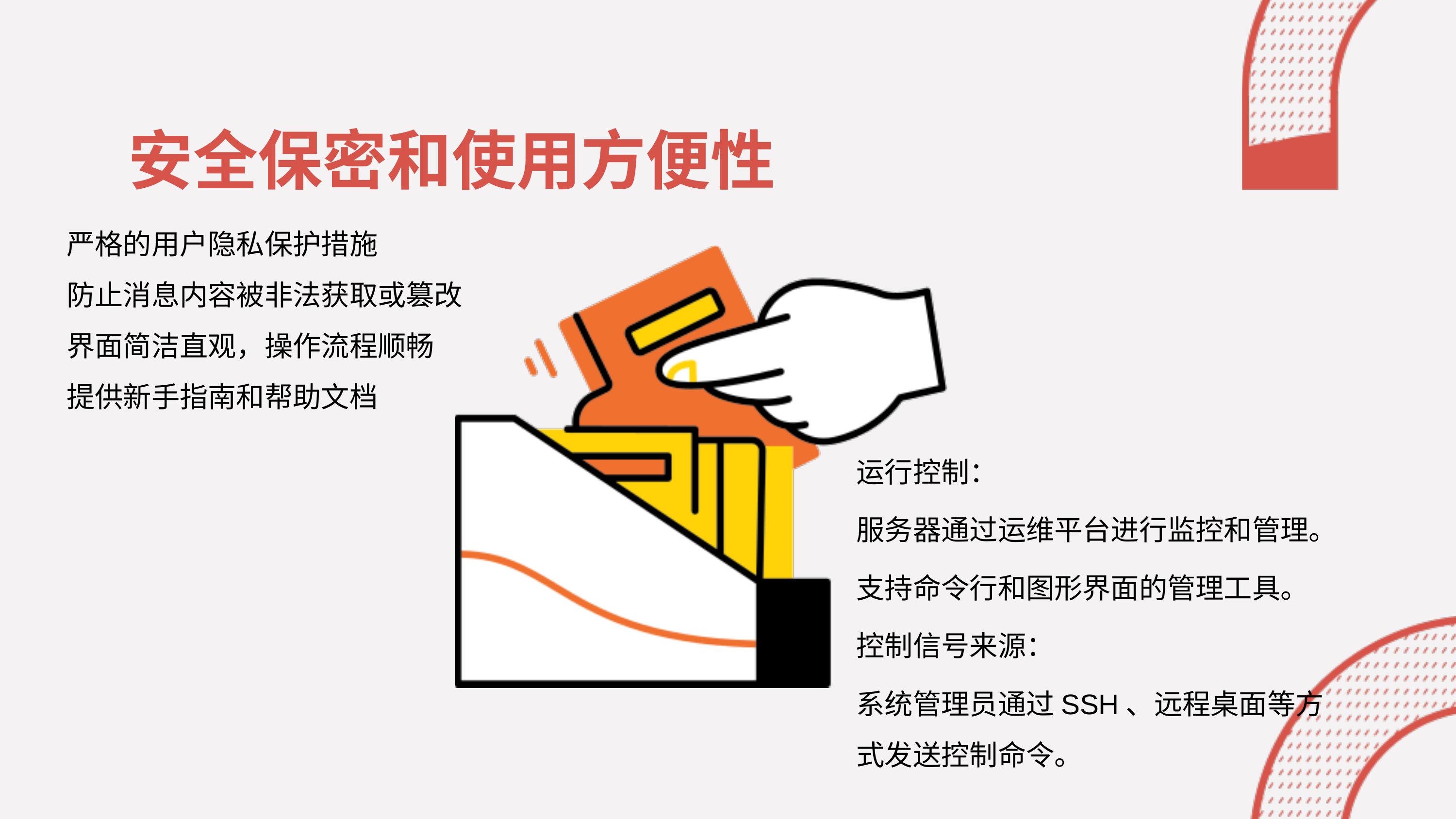

安全保密和使用方便性
严格的用户隐私保护措施
防止消息内容被非法获取或篡改
界面简洁直观，操作流程顺畅
提供新手指南和帮助文档

运行控制：
服务器通过运维平台进行监控和管理。
支持命令行和图形界面的管理工具。
控制信号来源：
系统管理员通过SSH、远程桌面等方式发送控制命令。